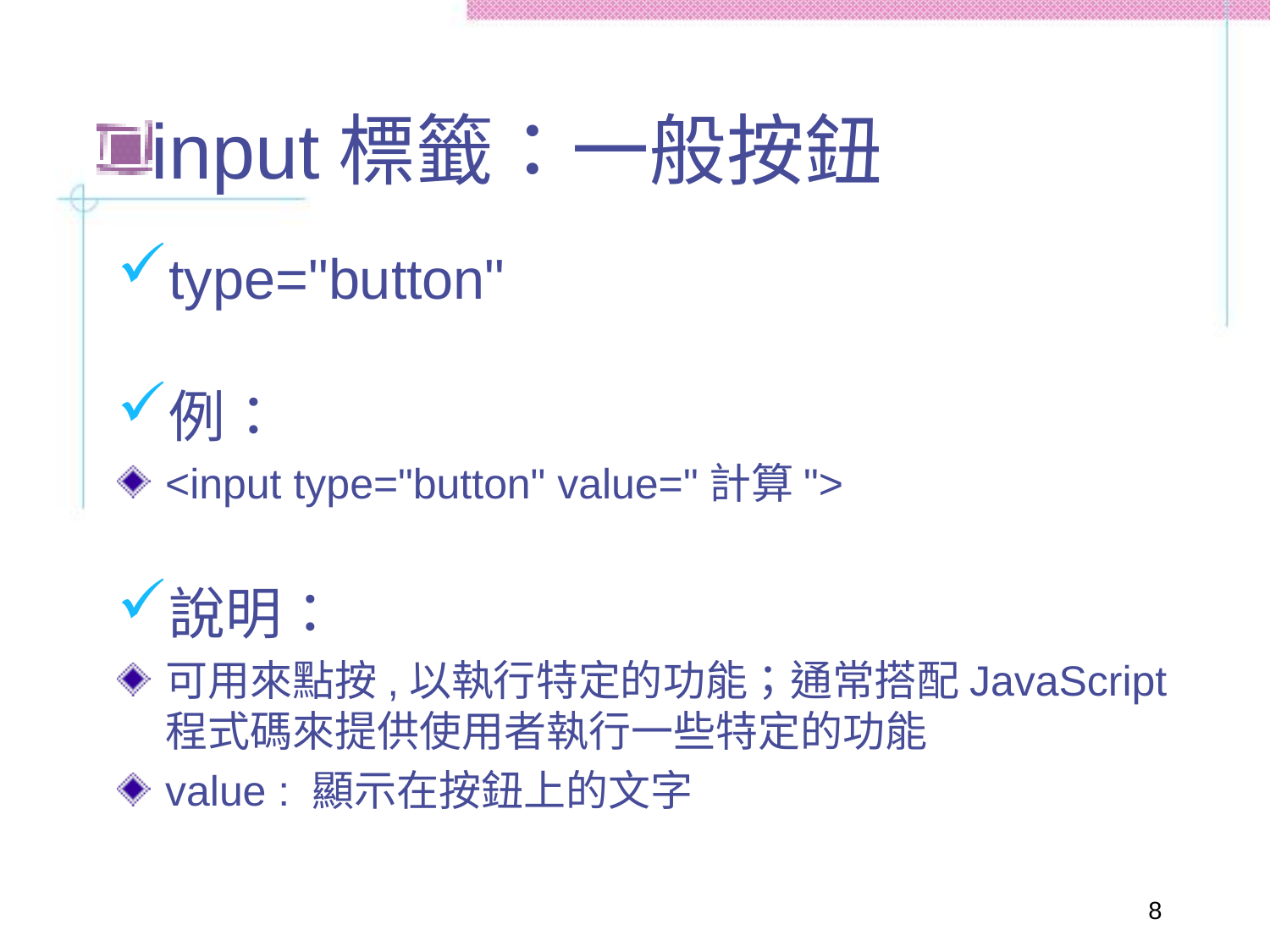

# input標籤：一般按鈕
type="button"

例：
<input type="button" value="計算">

說明：
可用來點按,以執行特定的功能；通常搭配JavaScript程式碼來提供使用者執行一些特定的功能
value : 顯示在按鈕上的文字

8